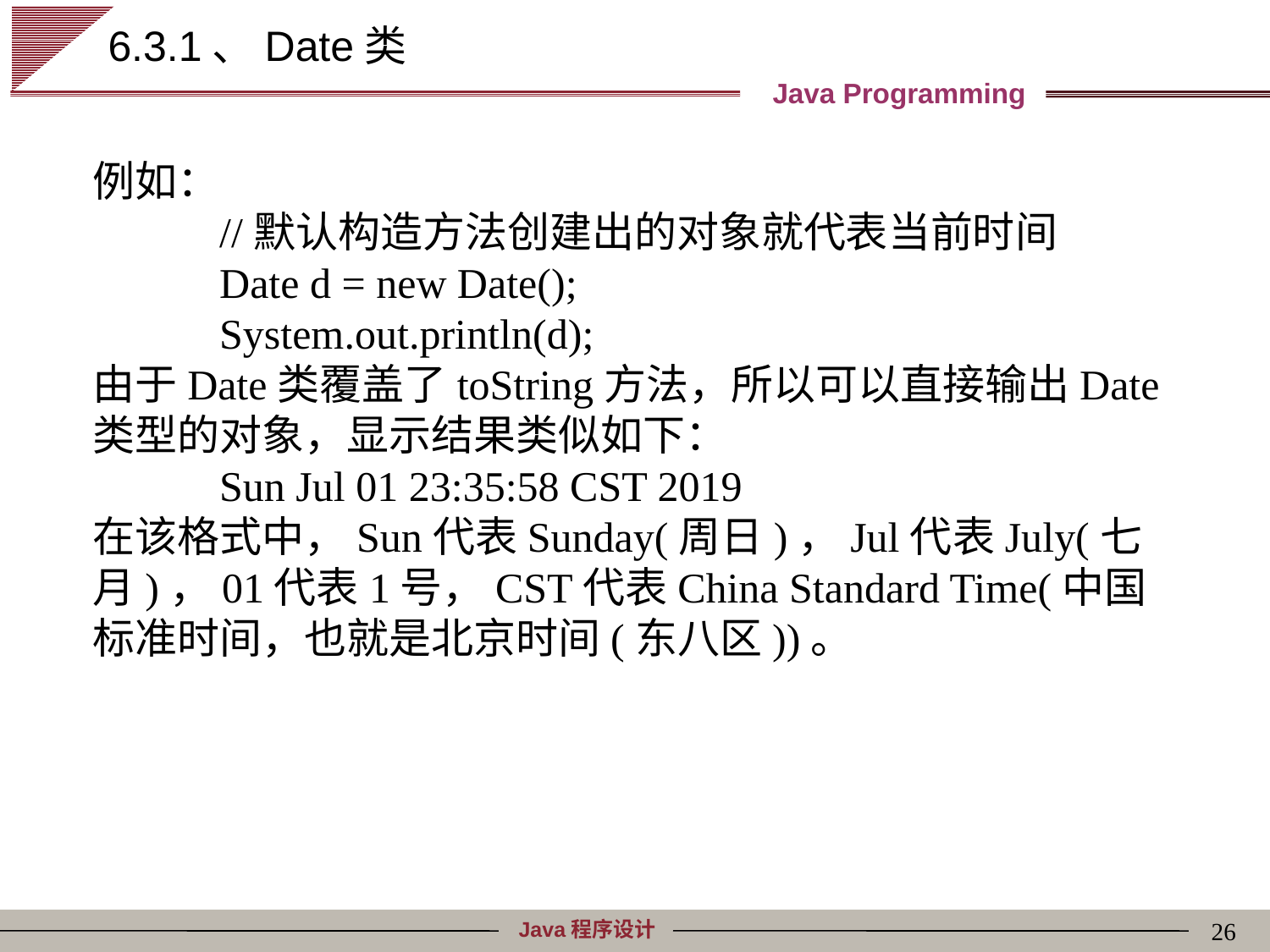

# 6.3.1、Date类
例如：
	//默认构造方法创建出的对象就代表当前时间
	Date d = new Date();
	System.out.println(d);
由于Date类覆盖了toString方法，所以可以直接输出Date类型的对象，显示结果类似如下：
	Sun Jul 01 23:35:58 CST 2019
在该格式中，Sun代表Sunday(周日)，Jul代表July(七月)，01代表1号，CST代表China Standard Time(中国标准时间，也就是北京时间(东八区))。